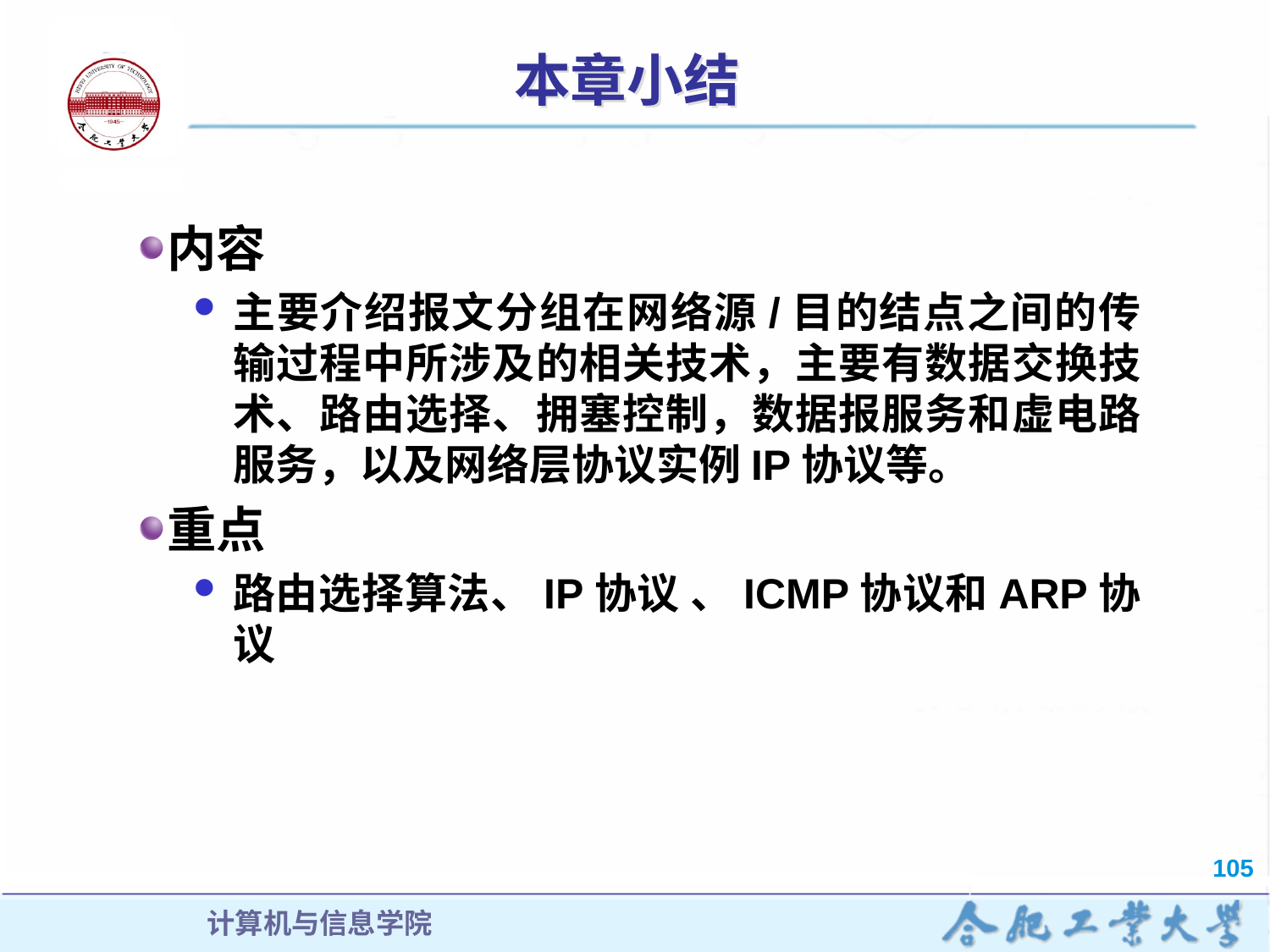

# 本章小结
内容
主要介绍报文分组在网络源/目的结点之间的传输过程中所涉及的相关技术，主要有数据交换技术、路由选择、拥塞控制，数据报服务和虚电路服务，以及网络层协议实例IP协议等。
重点
路由选择算法、IP协议 、ICMP协议和ARP协议